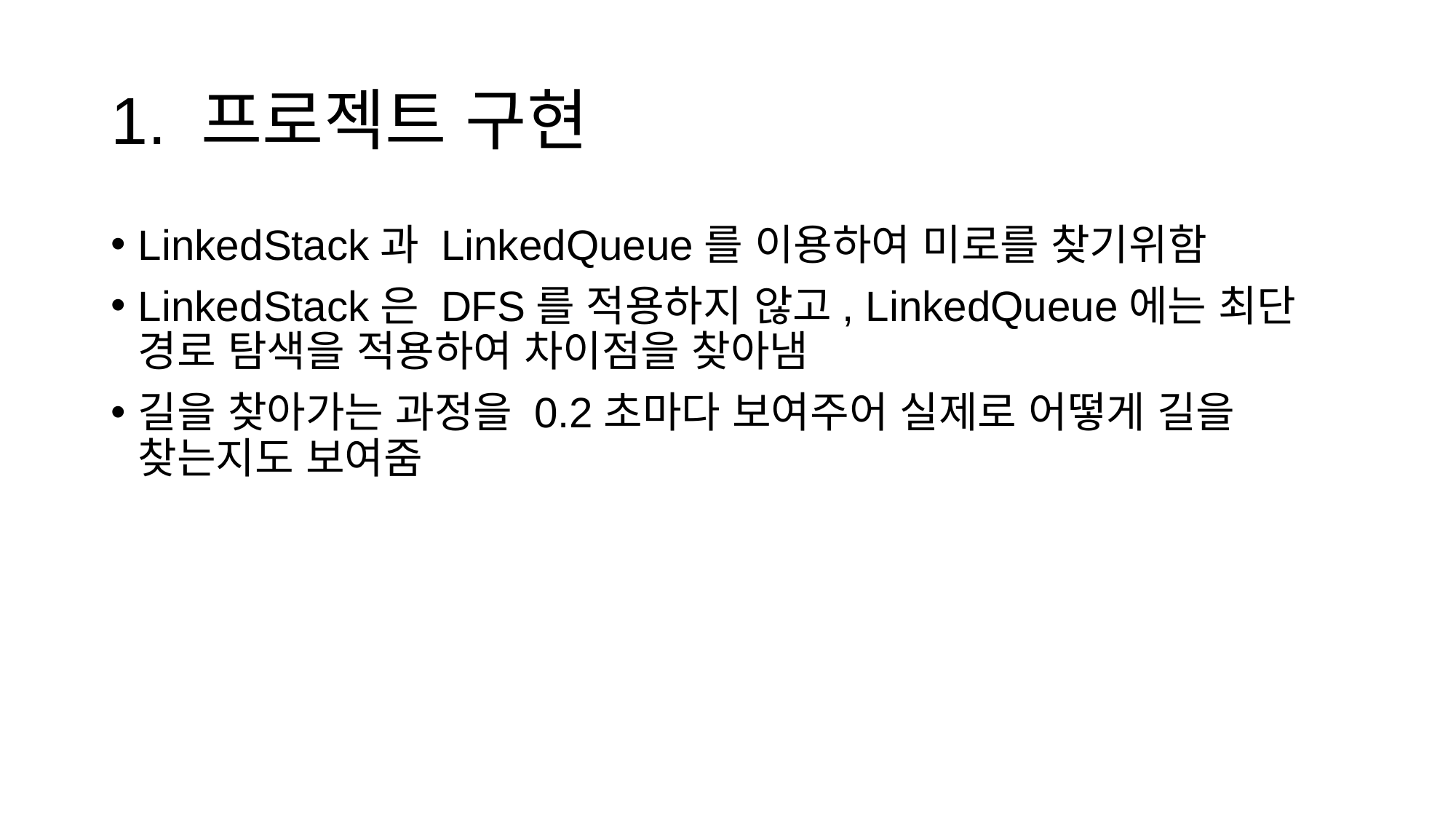

# 1. 프로젝트 구현
LinkedStack과 LinkedQueue를 이용하여 미로를 찾기위함
LinkedStack은 DFS를 적용하지 않고, LinkedQueue에는 최단 경로 탐색을 적용하여 차이점을 찾아냄
길을 찾아가는 과정을 0.2초마다 보여주어 실제로 어떻게 길을 찾는지도 보여줌